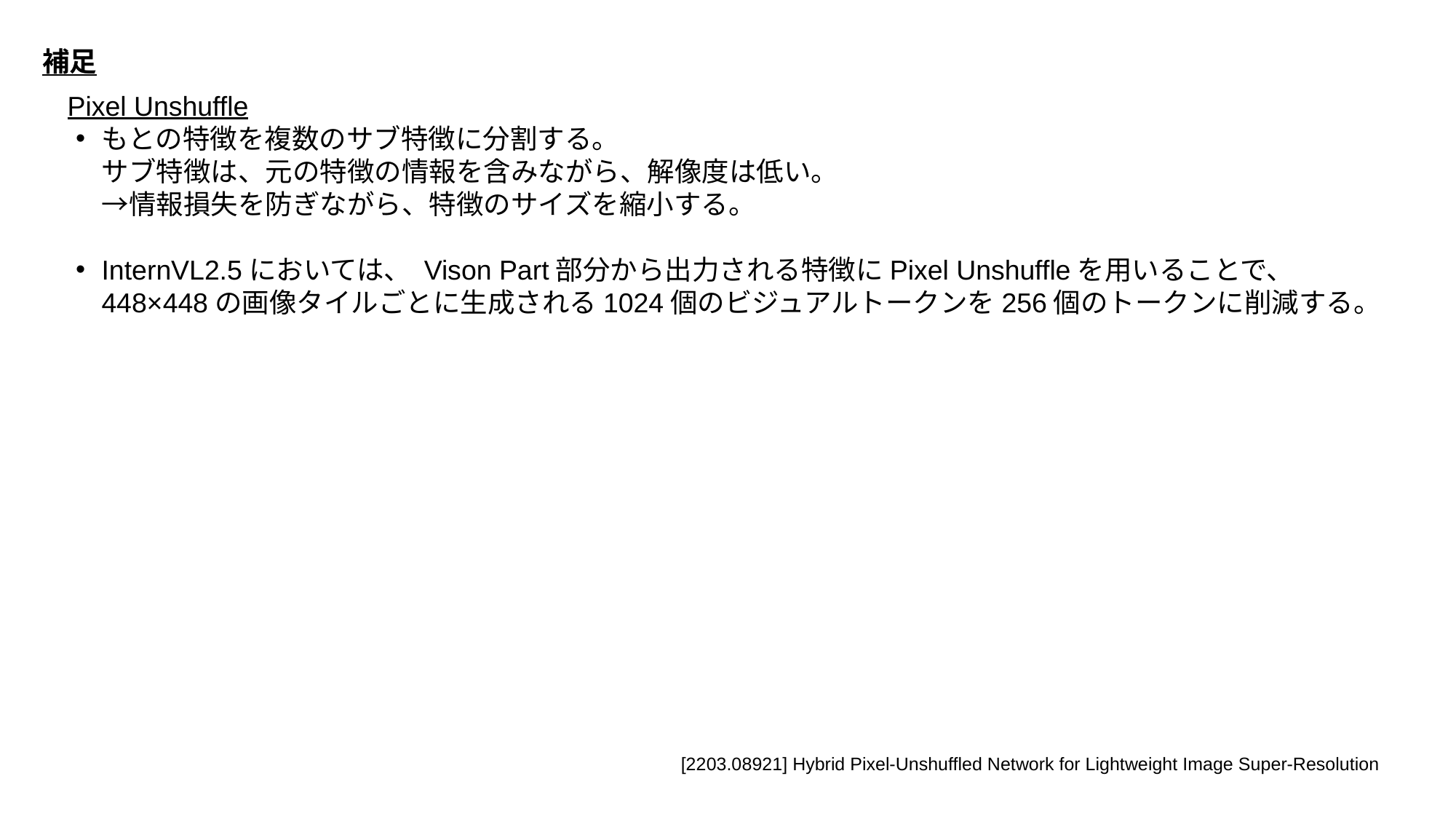

補足
Pixel Unshuffle
もとの特徴を複数のサブ特徴に分割する。
サブ特徴は、元の特徴の情報を含みながら、解像度は低い。
→情報損失を防ぎながら、特徴のサイズを縮小する。
InternVL2.5においては、 Vison Part部分から出力される特徴にPixel Unshuffleを用いることで、
448×448の画像タイルごとに生成される1024個のビジュアルトークンを256個のトークンに削減する。

[2203.08921] Hybrid Pixel-Unshuffled Network for Lightweight Image Super-Resolution